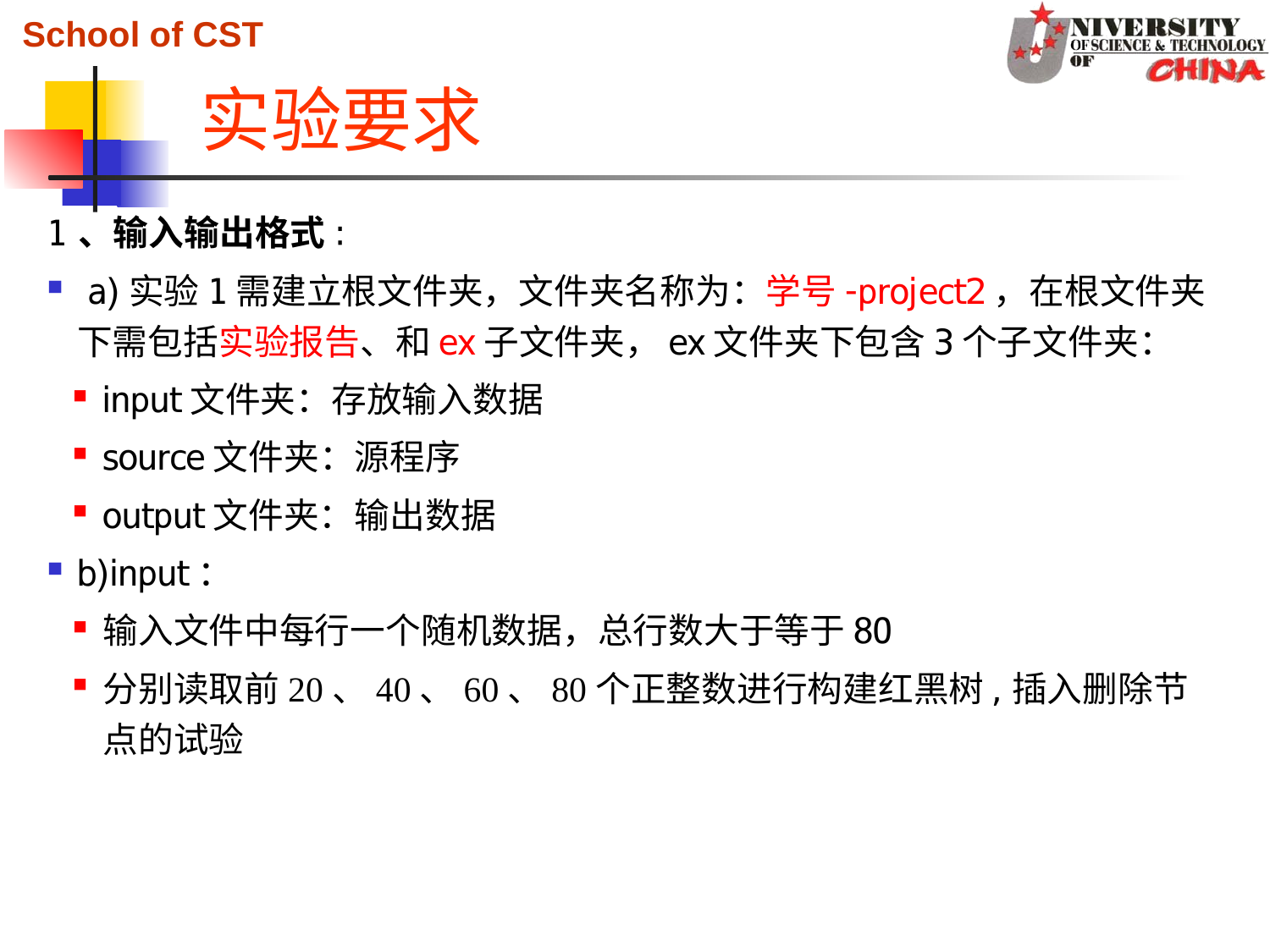

实验要求
1、输入输出格式:
 a)实验1需建立根文件夹，文件夹名称为：学号-project2，在根文件夹下需包括实验报告、和ex子文件夹，ex文件夹下包含3个子文件夹：
input文件夹：存放输入数据
source文件夹：源程序
output文件夹：输出数据
b)input：
输入文件中每行一个随机数据，总行数大于等于80
分别读取前20、40、60、80个正整数进行构建红黑树,插入删除节点的试验